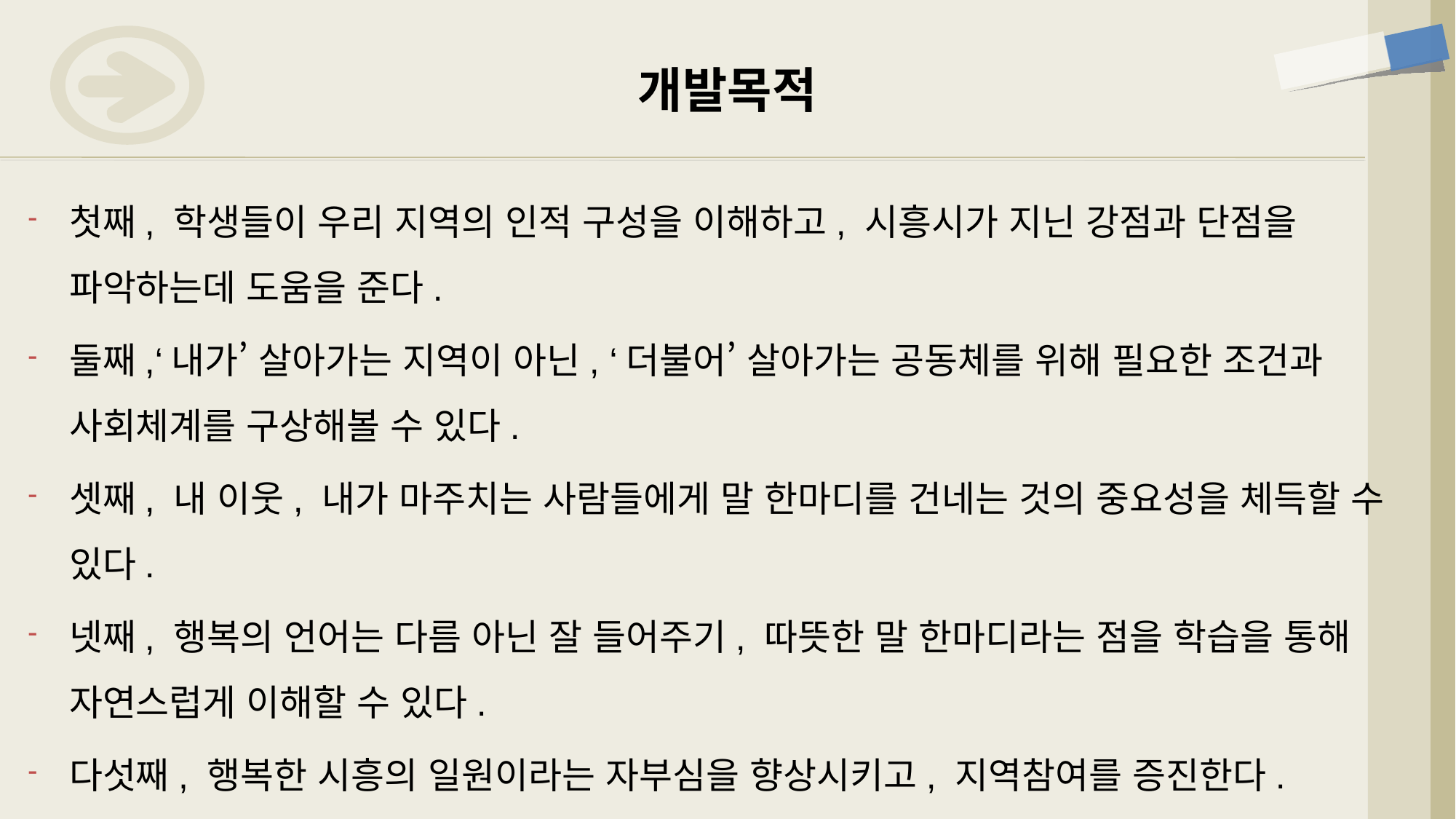

개발목적
첫째, 학생들이 우리 지역의 인적 구성을 이해하고, 시흥시가 지닌 강점과 단점을 파악하는데 도움을 준다.
둘째,‘내가’ 살아가는 지역이 아닌, ‘더불어’ 살아가는 공동체를 위해 필요한 조건과 사회체계를 구상해볼 수 있다.
셋째, 내 이웃, 내가 마주치는 사람들에게 말 한마디를 건네는 것의 중요성을 체득할 수 있다.
넷째, 행복의 언어는 다름 아닌 잘 들어주기, 따뜻한 말 한마디라는 점을 학습을 통해 자연스럽게 이해할 수 있다.
다섯째, 행복한 시흥의 일원이라는 자부심을 향상시키고, 지역참여를 증진한다.